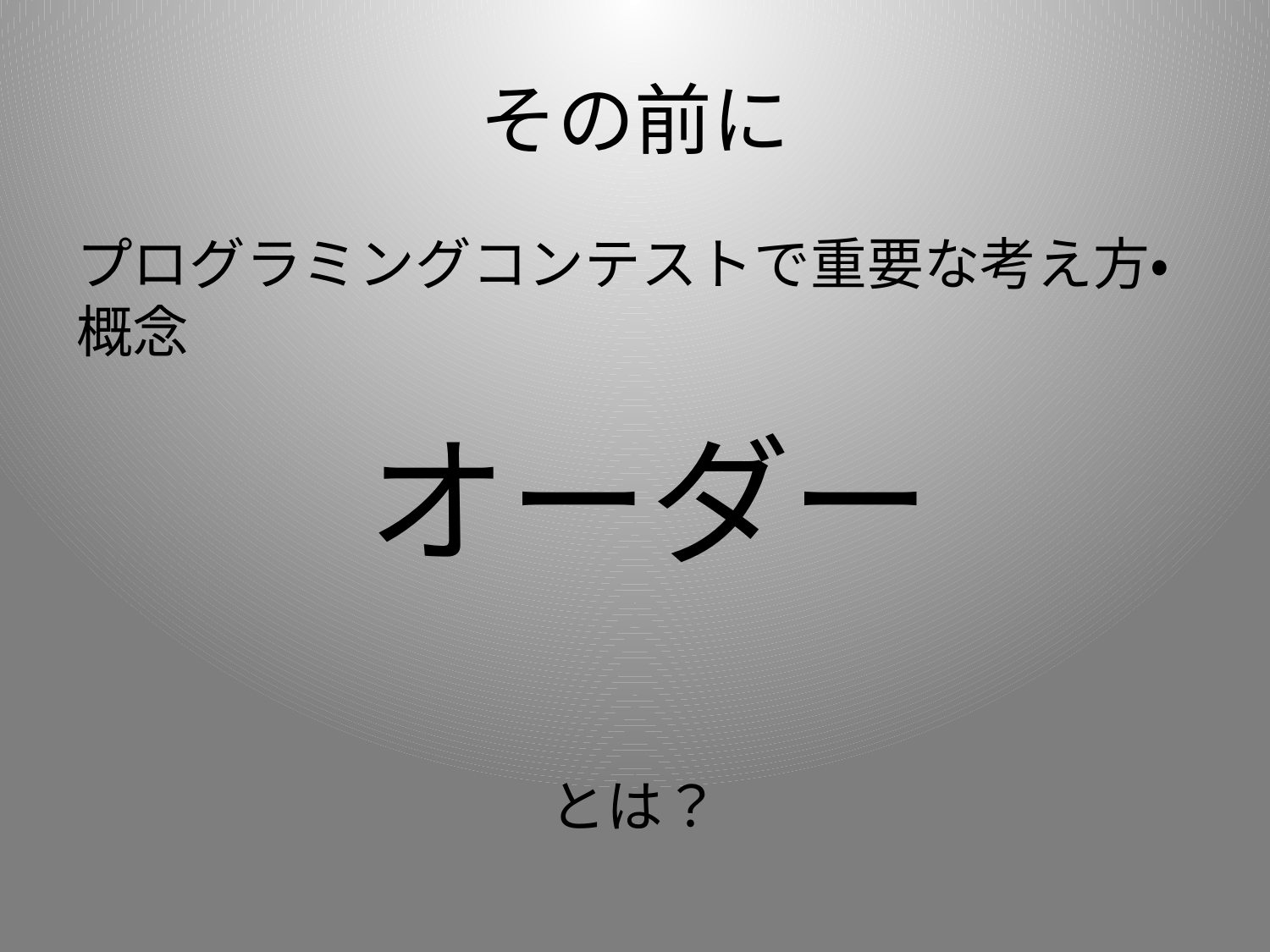

# その前に
プログラミングコンテストで重要な考え方・概念

とは？

オーダー